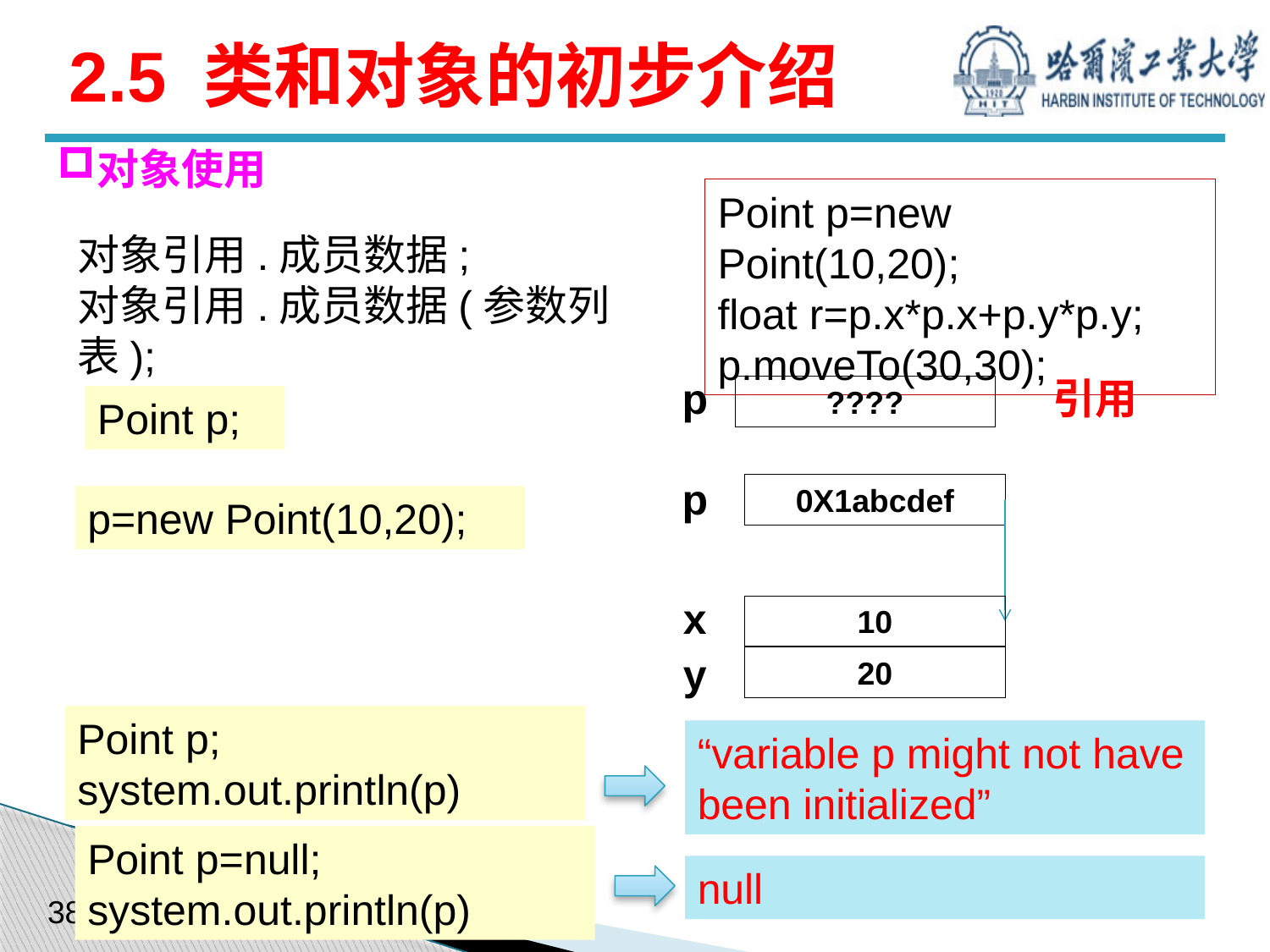

# 2.5 类和对象的初步介绍
对象使用
Point p=new Point(10,20);
float r=p.x*p.x+p.y*p.y;
p.moveTo(30,30);
对象引用.成员数据;
对象引用.成员数据(参数列表);
p
引用
????
Point p;
p
0X1abcdef
x
10
y
20
p=new Point(10,20);
Point p;
system.out.println(p)
“variable p might not have been initialized”

Point p=null;
system.out.println(p)
null